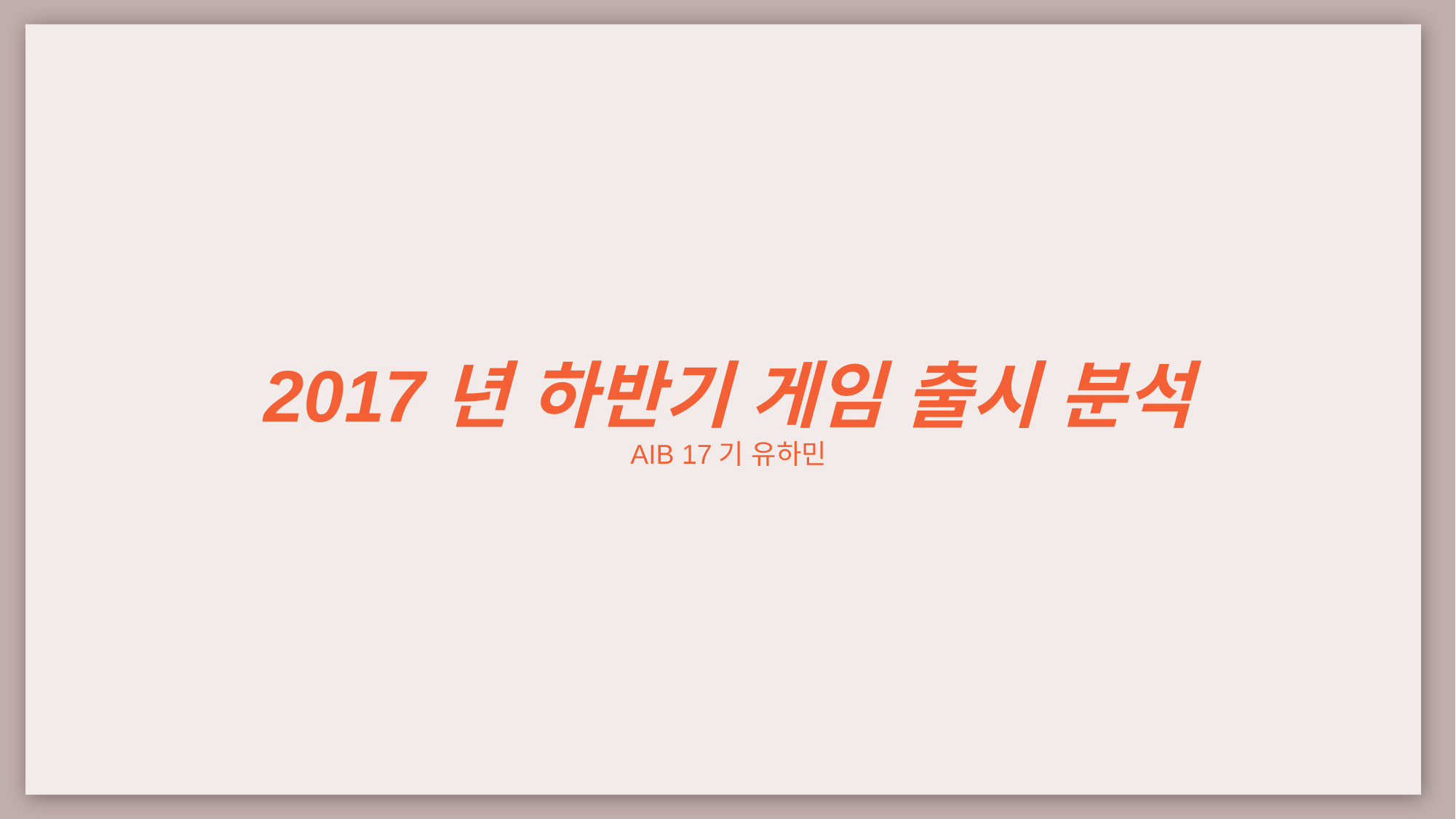

2017년 하반기 게임 출시 분석
AIB 17기 유하민